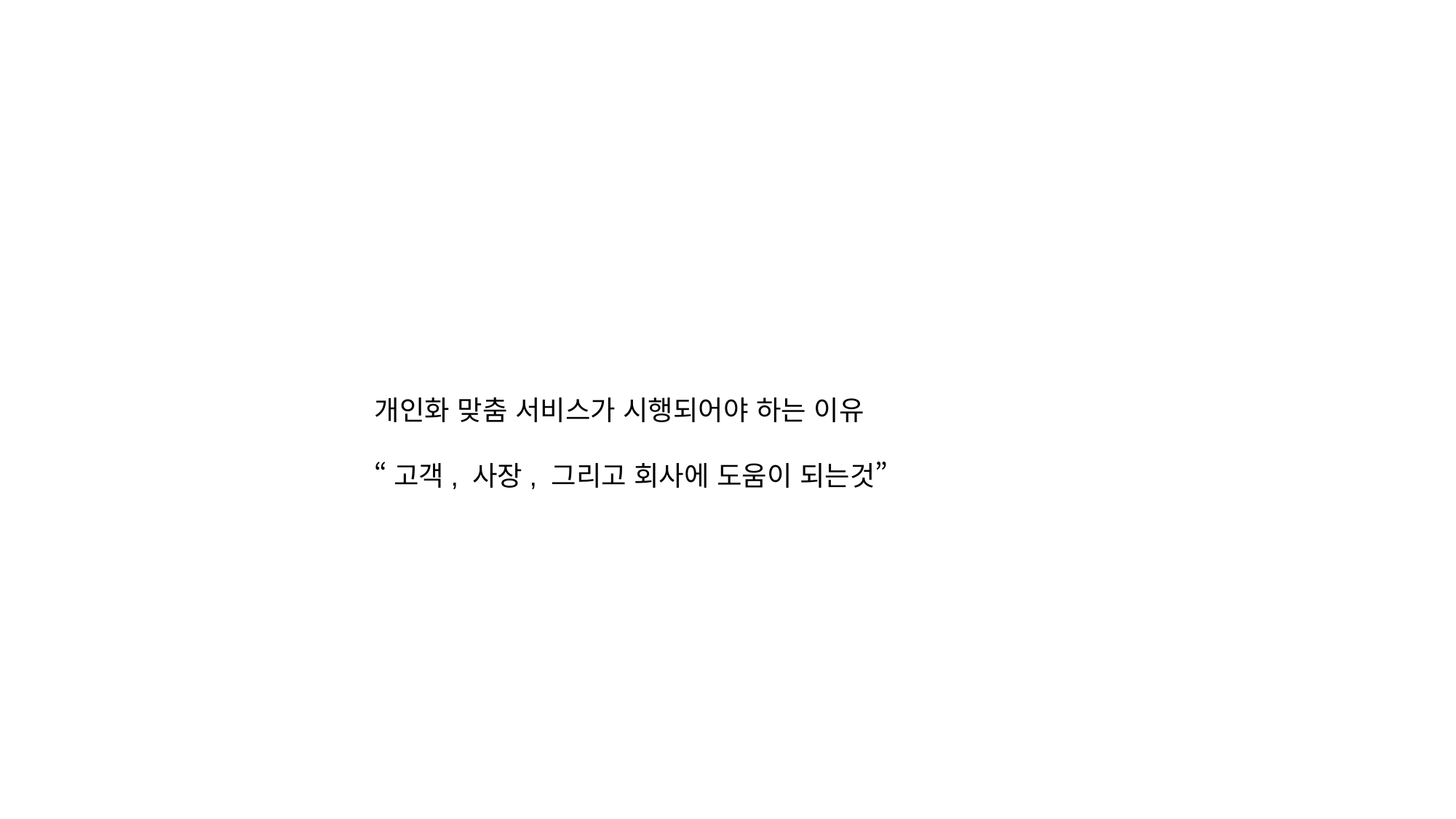

개인화 맞춤 서비스가 시행되어야 하는 이유

“고객, 사장, 그리고 회사에 도움이 되는것”